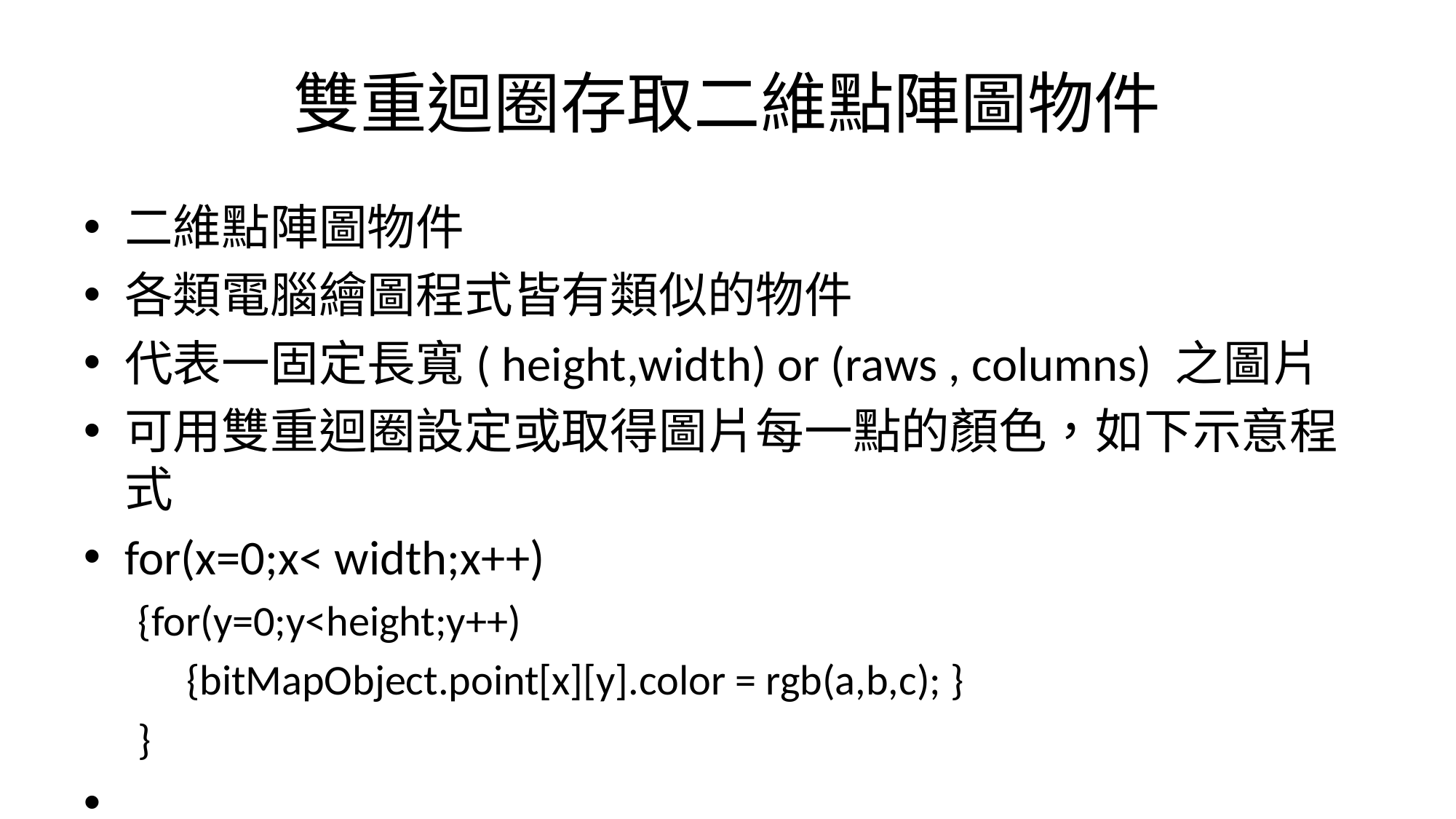

# 雙重迴圈存取二維點陣圖物件
二維點陣圖物件
各類電腦繪圖程式皆有類似的物件
代表一固定長寬( height,width) or (raws , columns) 之圖片
可用雙重迴圈設定或取得圖片每一點的顏色，如下示意程式
for(x=0;x< width;x++)
{for(y=0;y<height;y++)
     {bitMapObject.point[x][y].color = rgb(a,b,c); }
}